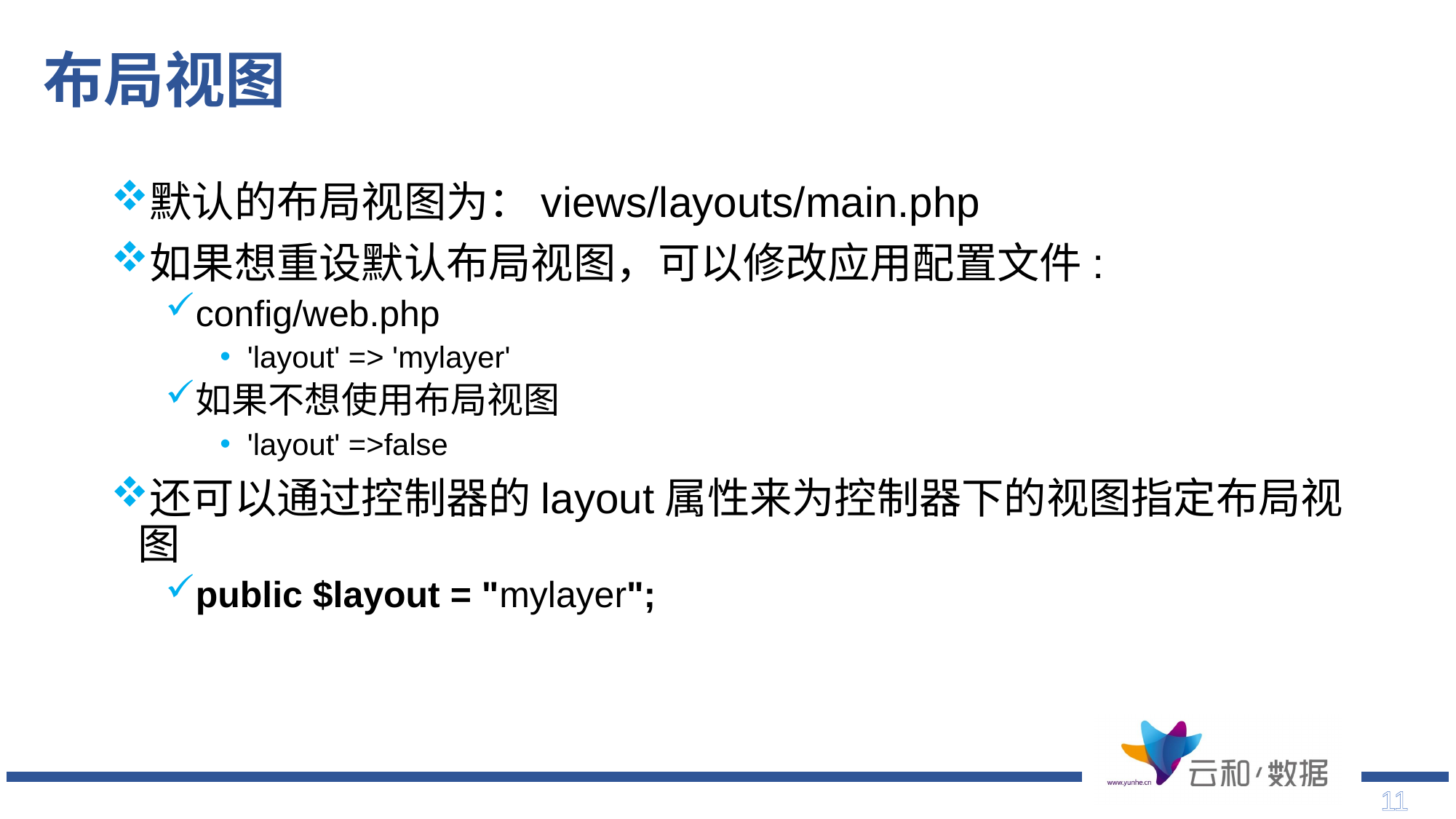

# 布局视图
默认的布局视图为：views/layouts/main.php
如果想重设默认布局视图，可以修改应用配置文件:
config/web.php
'layout' => 'mylayer'
如果不想使用布局视图
'layout' =>false
还可以通过控制器的layout属性来为控制器下的视图指定布局视图
public $layout = "mylayer";